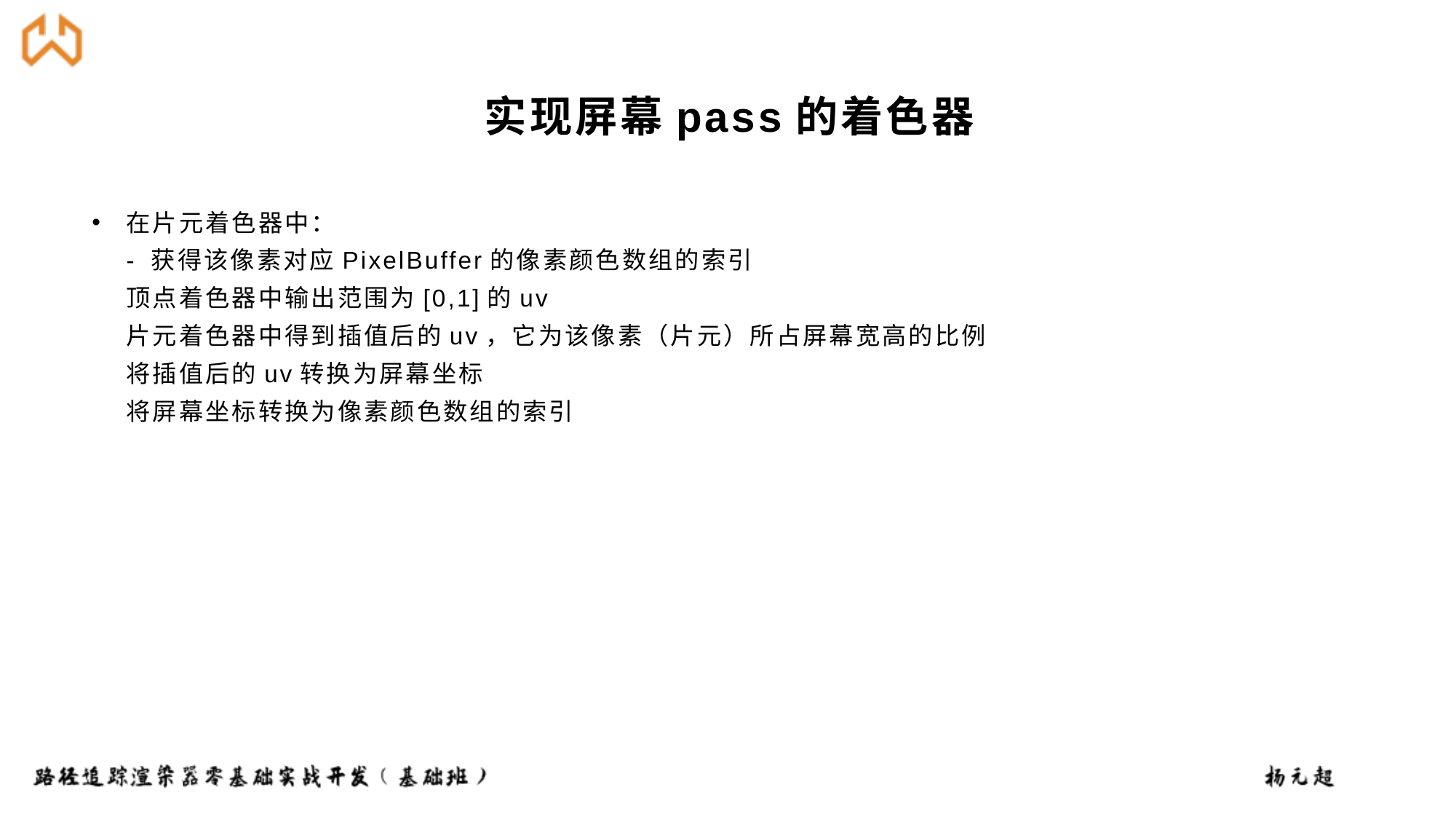

# 实现屏幕pass的着色器
在片元着色器中：
- 获得该像素对应PixelBuffer的像素颜色数组的索引
顶点着色器中输出范围为[0,1]的uv
片元着色器中得到插值后的uv，它为该像素（片元）所占屏幕宽高的比例
将插值后的uv转换为屏幕坐标
将屏幕坐标转换为像素颜色数组的索引